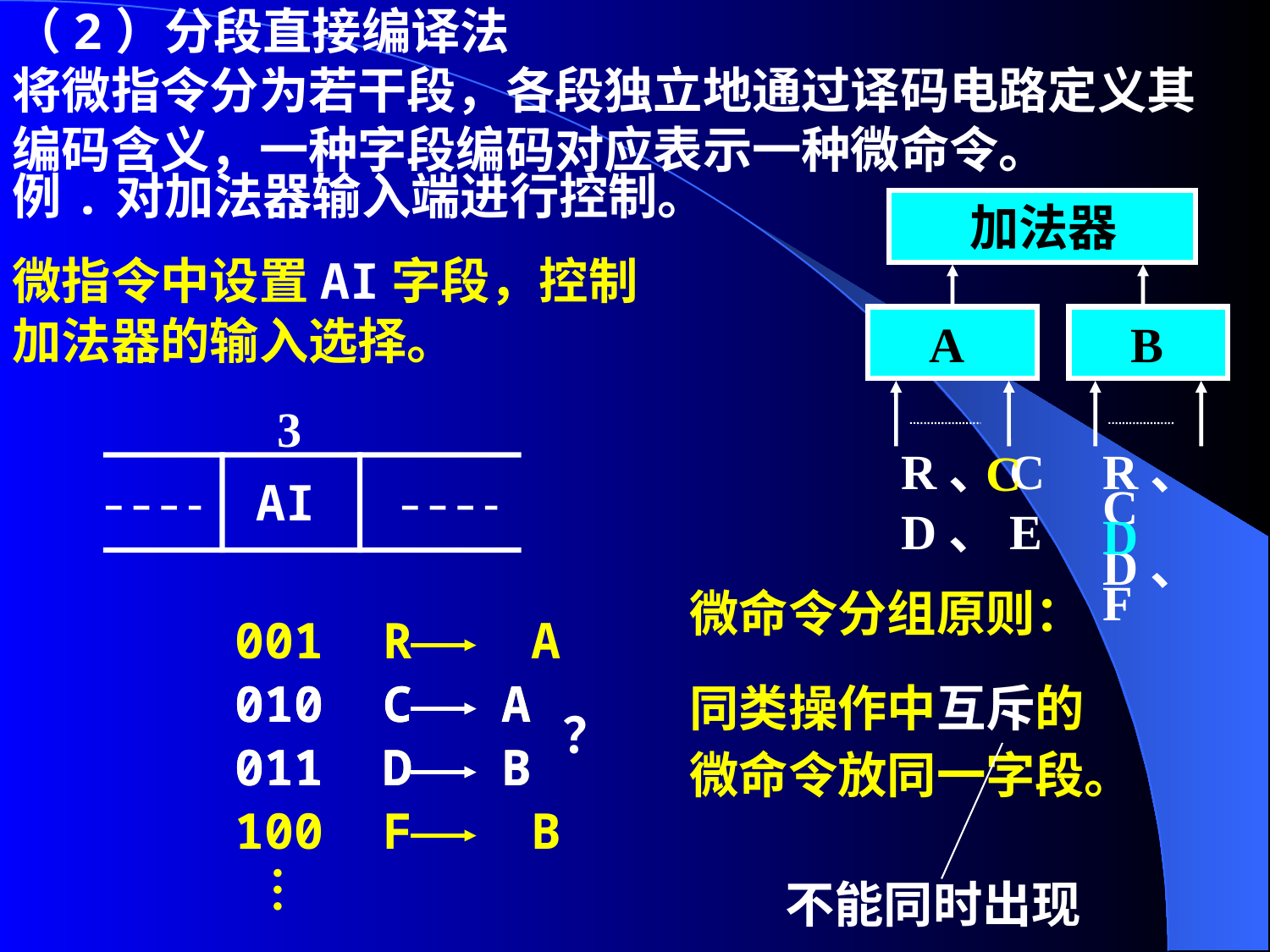

（2）分段直接编译法
将微指令分为若干段，各段独立地通过译码电路定义其编码含义，一种字段编码对应表示一种微命令。
例.对加法器输入端进行控制。
     加法器

    A

    B

R、C
D、E
R、C
D、F
微指令中设置AI字段，控制
加法器的输入选择。
3

AI

C
D

微命令分组原则：
001  R    A

010  C   A

010  C   A

同类操作中互斥的
微命令放同一字段。
？

011  D   B

011  D   B

100  F    B

…
不能同时出现